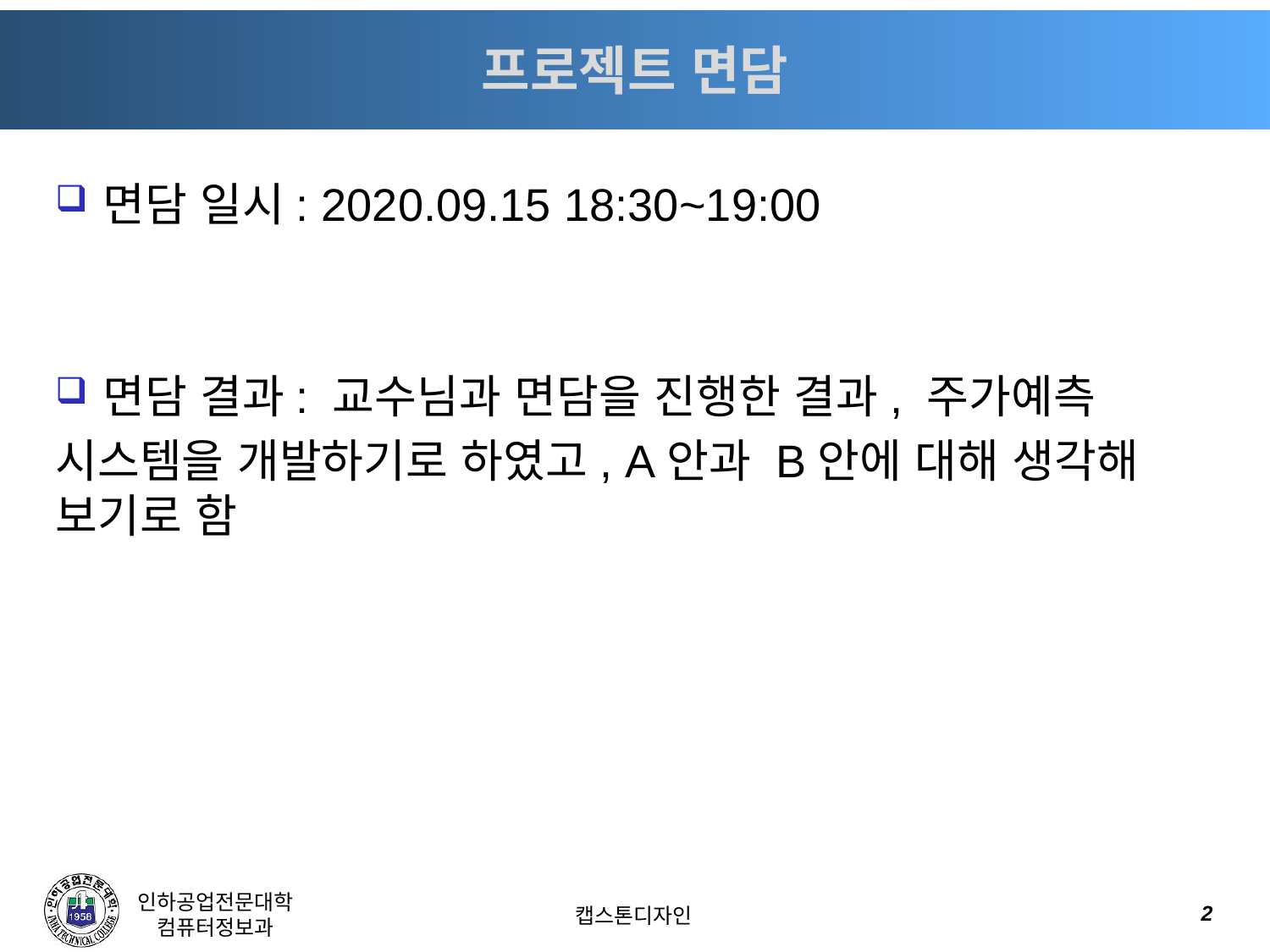

# 프로젝트 면담
면담 일시: 2020.09.15 18:30~19:00

면담 결과: 교수님과 면담을 진행한 결과, 주가예측
시스템을 개발하기로 하였고, A안과 B안에 대해 생각해 보기로 함